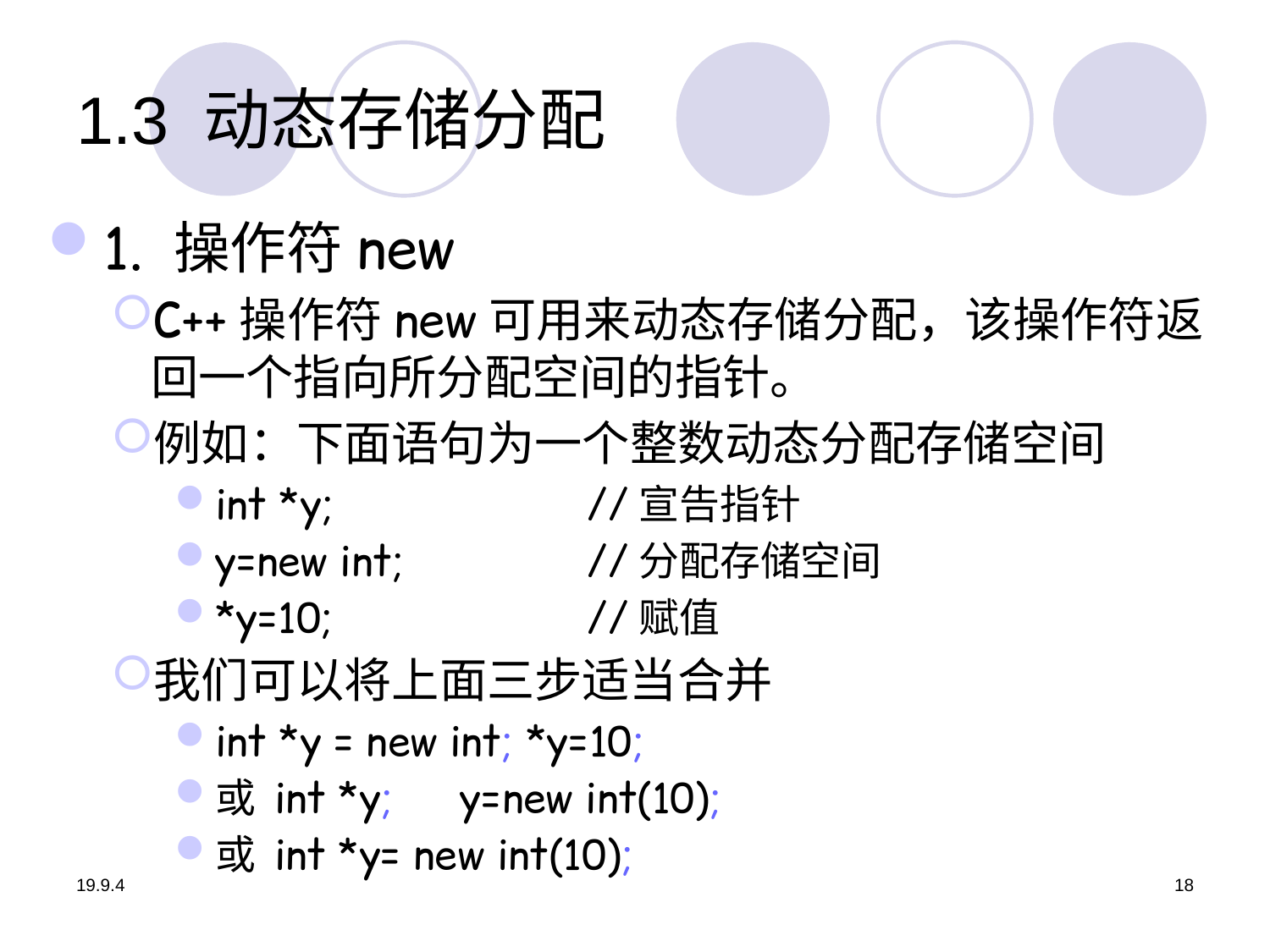

# 1.3	动态存储分配
1. 操作符new
C++操作符new可用来动态存储分配，该操作符返回一个指向所分配空间的指针。
例如：下面语句为一个整数动态分配存储空间
int *y;  		//宣告指针
y=new int;		//分配存储空间
*y=10;		//赋值
我们可以将上面三步适当合并
int *y = new int; *y=10;
或 int *y;	y=new int(10);
或 int *y= new int(10);
19.9.4
18